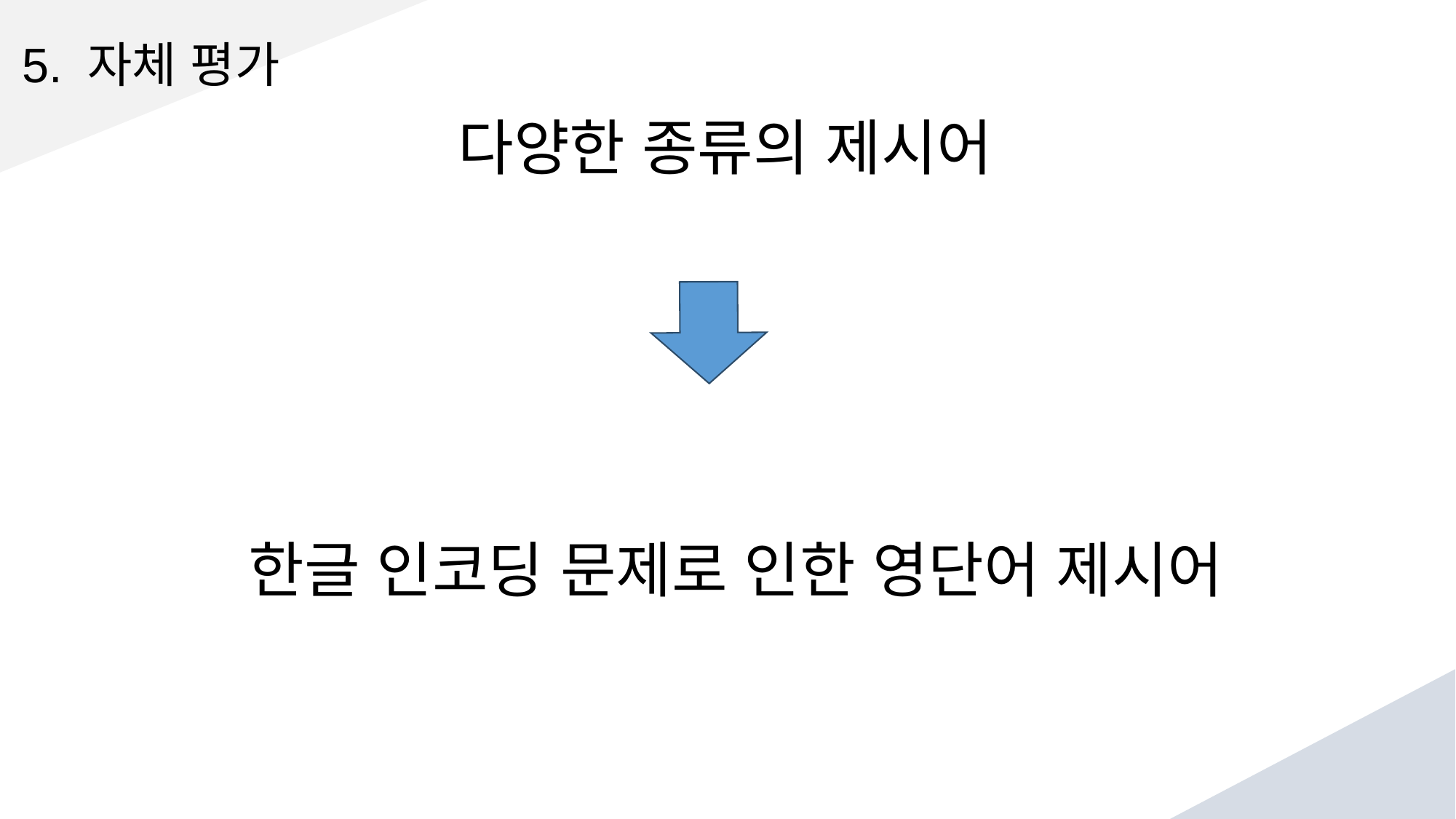

5. 자체 평가

다양한 종류의 제시어

한글 인코딩 문제로 인한 영단어 제시어